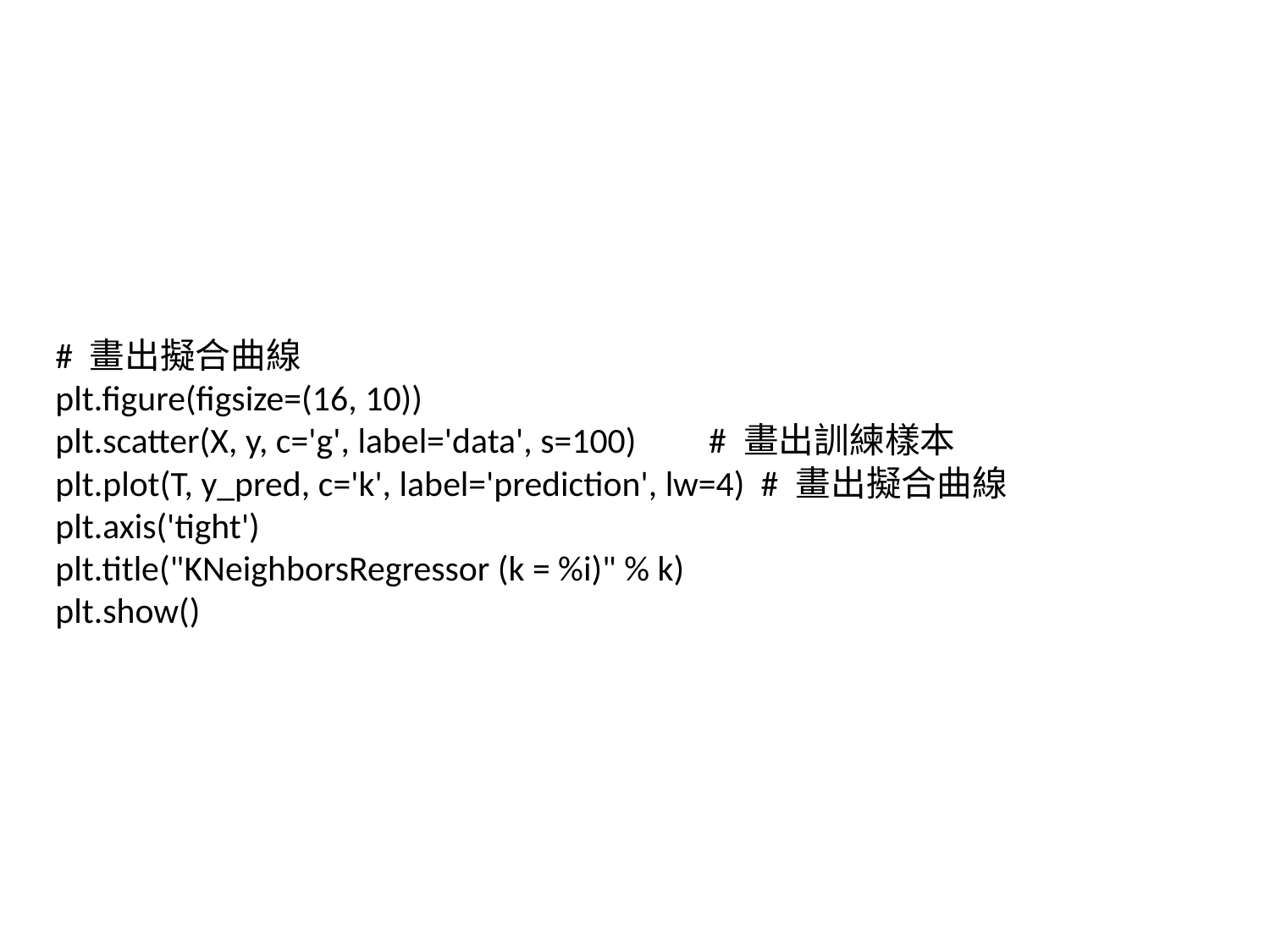

#
# 畫出擬合曲線
plt.figure(figsize=(16, 10))
plt.scatter(X, y, c='g', label='data', s=100)         # 畫出訓練樣本
plt.plot(T, y_pred, c='k', label='prediction', lw=4)  # 畫出擬合曲線
plt.axis('tight')
plt.title("KNeighborsRegressor (k = %i)" % k)
plt.show()